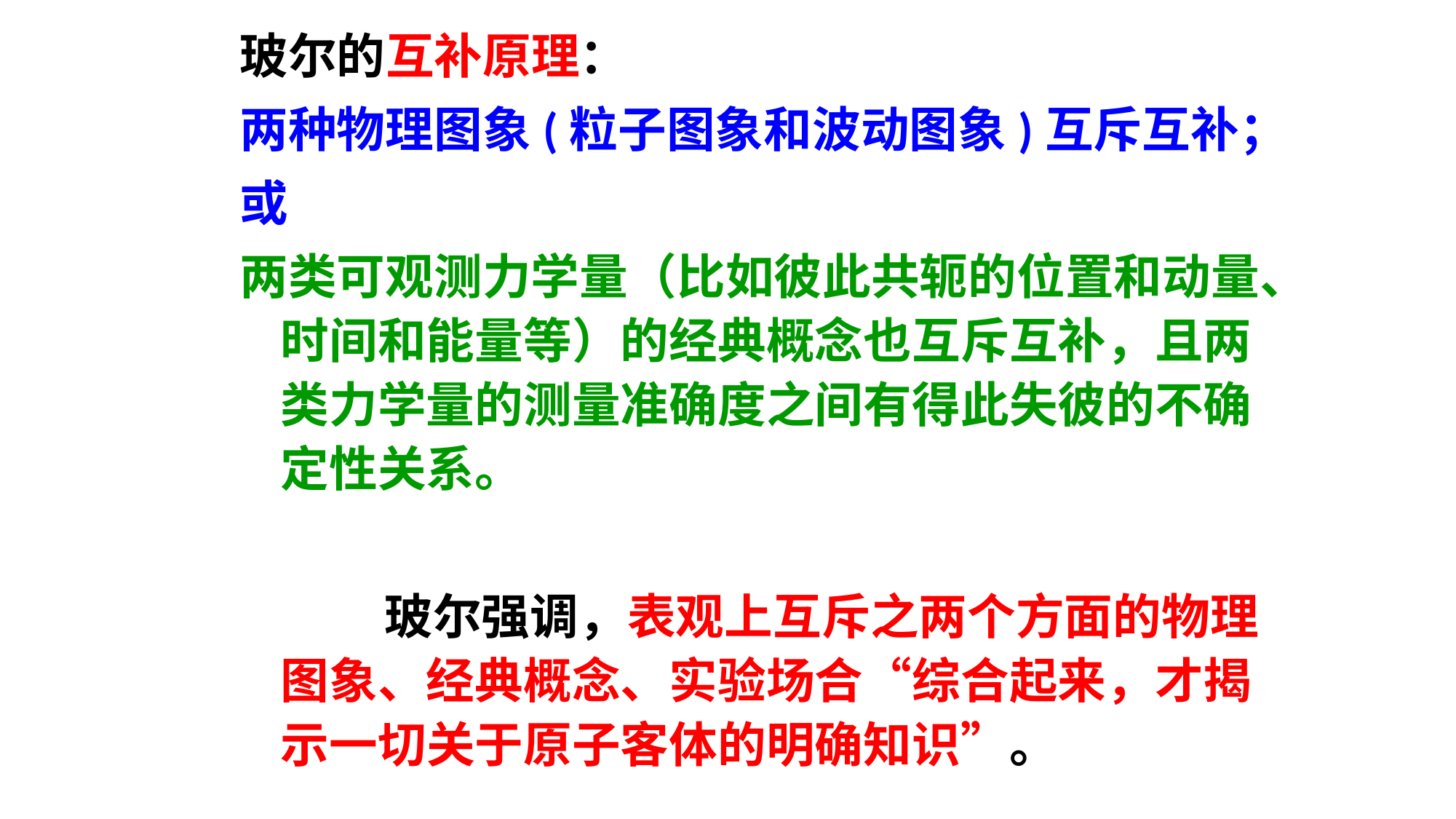

玻尔的互补原理：
两种物理图象(粒子图象和波动图象)互斥互补；
或
两类可观测力学量（比如彼此共轭的位置和动量、时间和能量等）的经典概念也互斥互补，且两类力学量的测量准确度之间有得此失彼的不确定性关系。

            玻尔强调，表观上互斥之两个方面的物理图象、经典概念、实验场合“综合起来，才揭示一切关于原子客体的明确知识”。